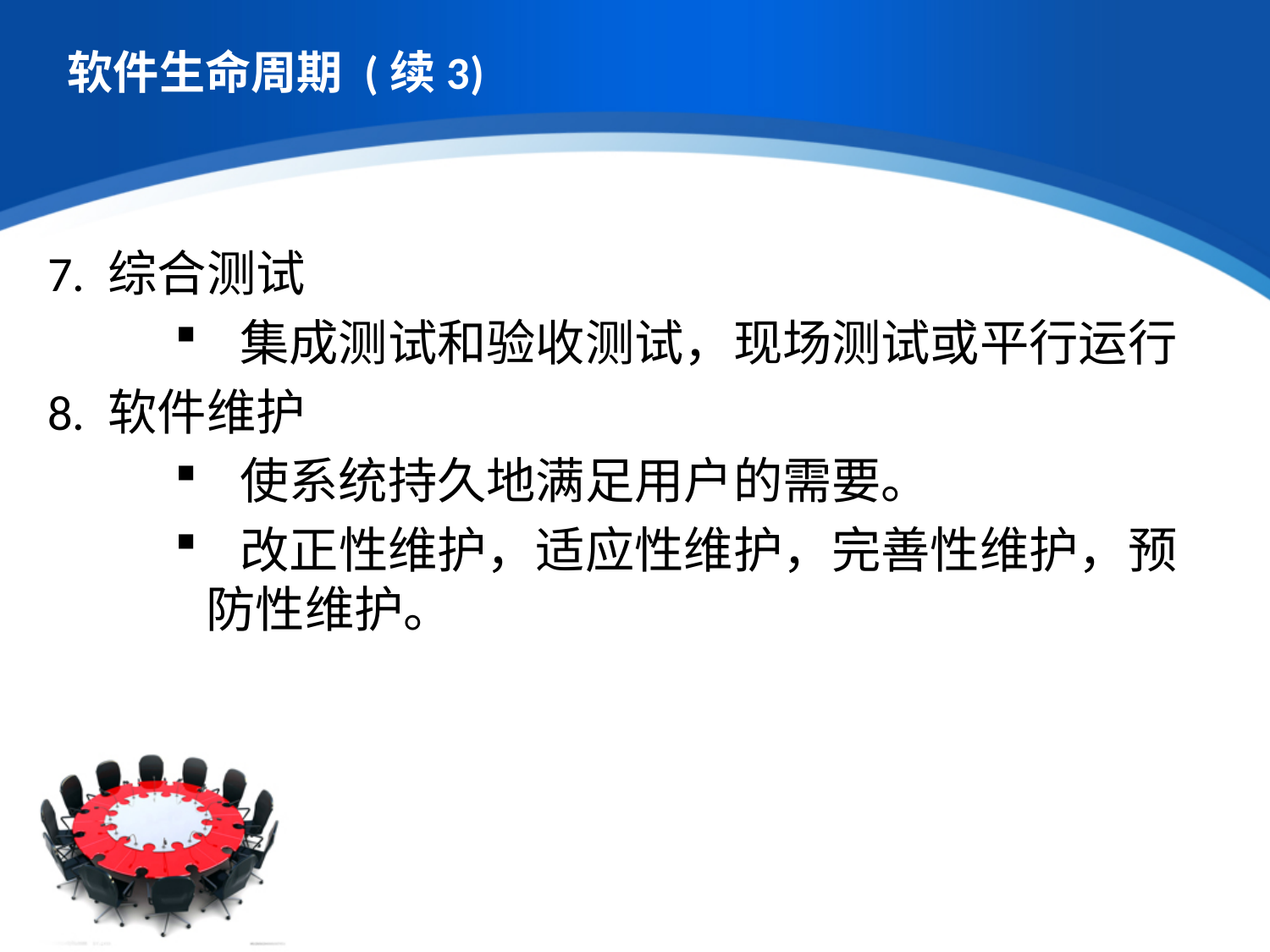

# 软件生命周期 (续3)
7. 综合测试
  集成测试和验收测试，现场测试或平行运行
8. 软件维护
  使系统持久地满足用户的需要。
  改正性维护，适应性维护，完善性维护，预防性维护。